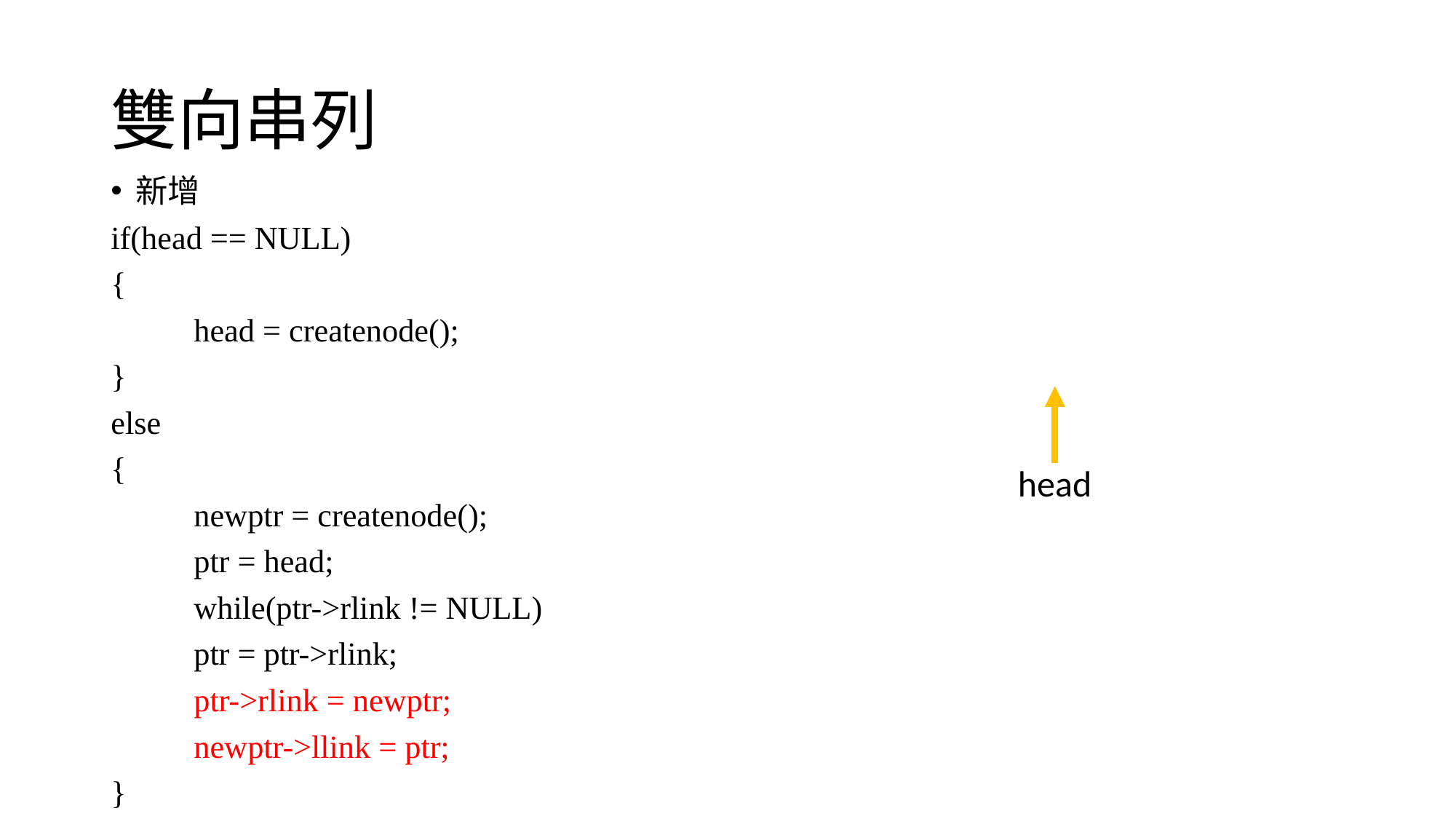

# 雙向串列
新增
if(head == NULL)
{
	head = createnode();
}
else
{
	newptr = createnode();
	ptr = head;
	while(ptr->rlink != NULL)
		ptr = ptr->rlink;
	ptr->rlink = newptr;
	newptr->llink = ptr;
}
head